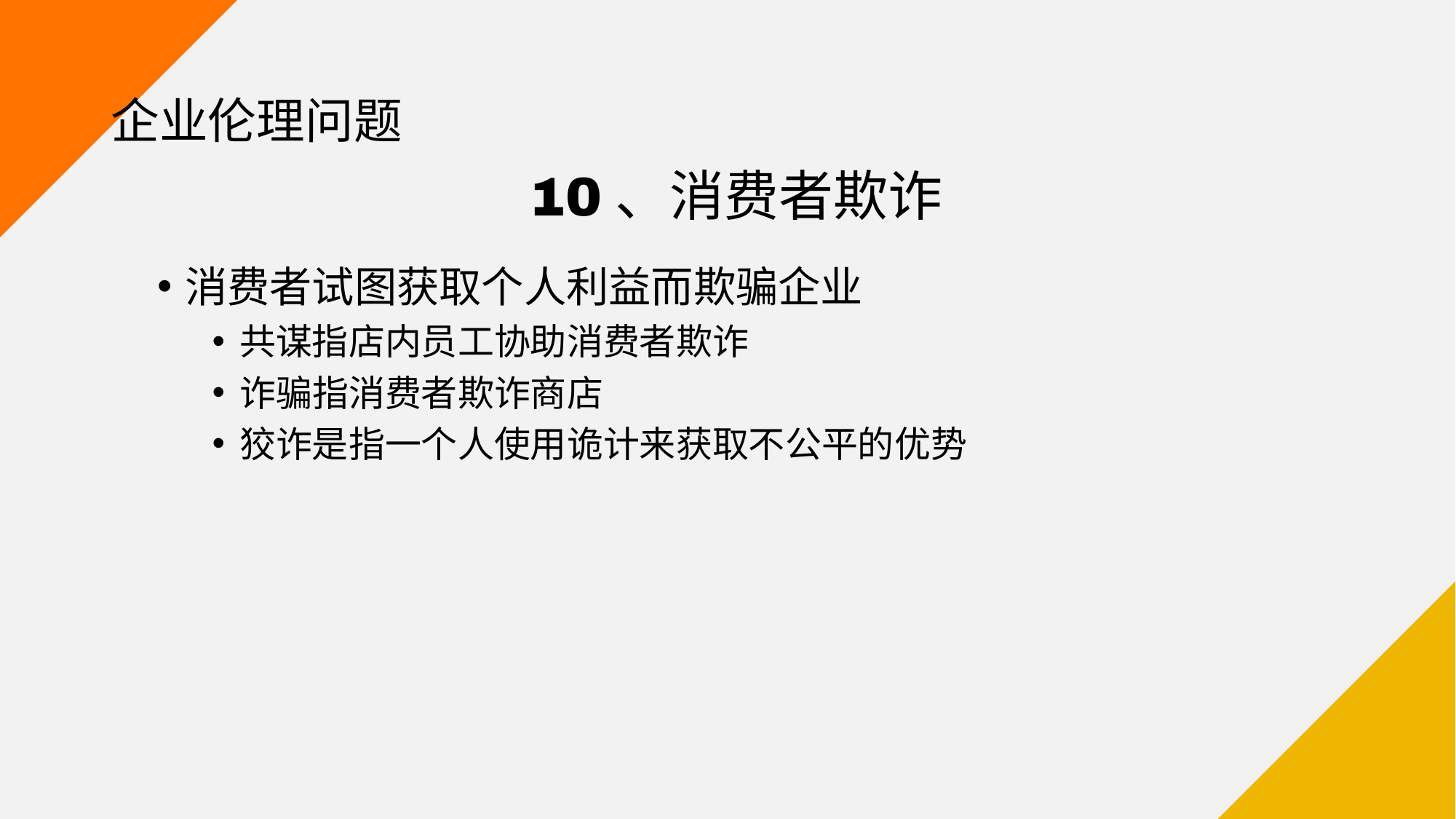

# 企业伦理问题
10、消费者欺诈
消费者试图获取个人利益而欺骗企业
共谋指店内员工协助消费者欺诈
诈骗指消费者欺诈商店
狡诈是指一个人使用诡计来获取不公平的优势